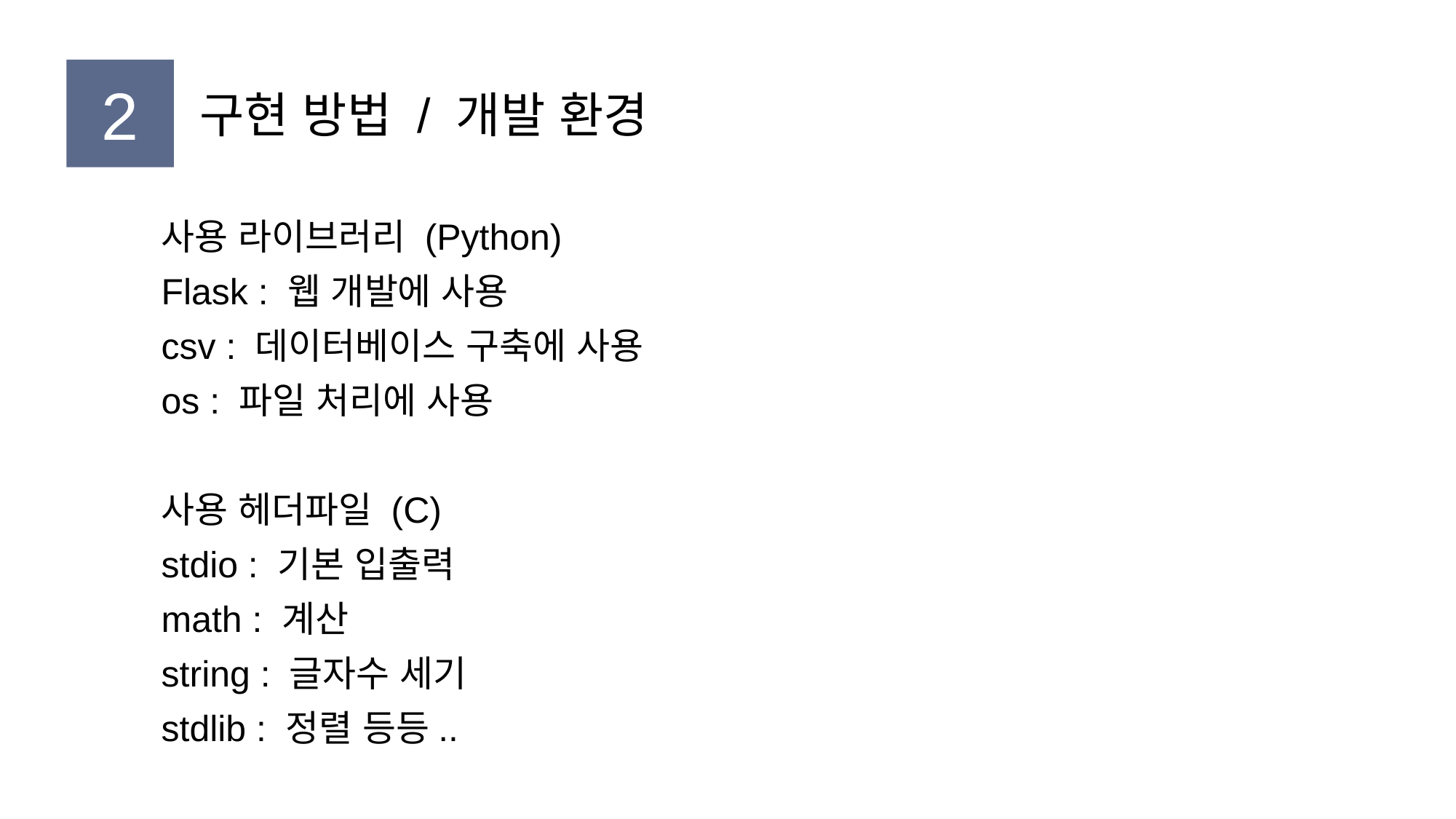

2
구현 방법 / 개발 환경
사용 라이브러리 (Python)
Flask : 웹 개발에 사용
csv : 데이터베이스 구축에 사용
os : 파일 처리에 사용

사용 헤더파일 (C)
stdio : 기본 입출력
math : 계산
string : 글자수 세기
stdlib : 정렬 등등..